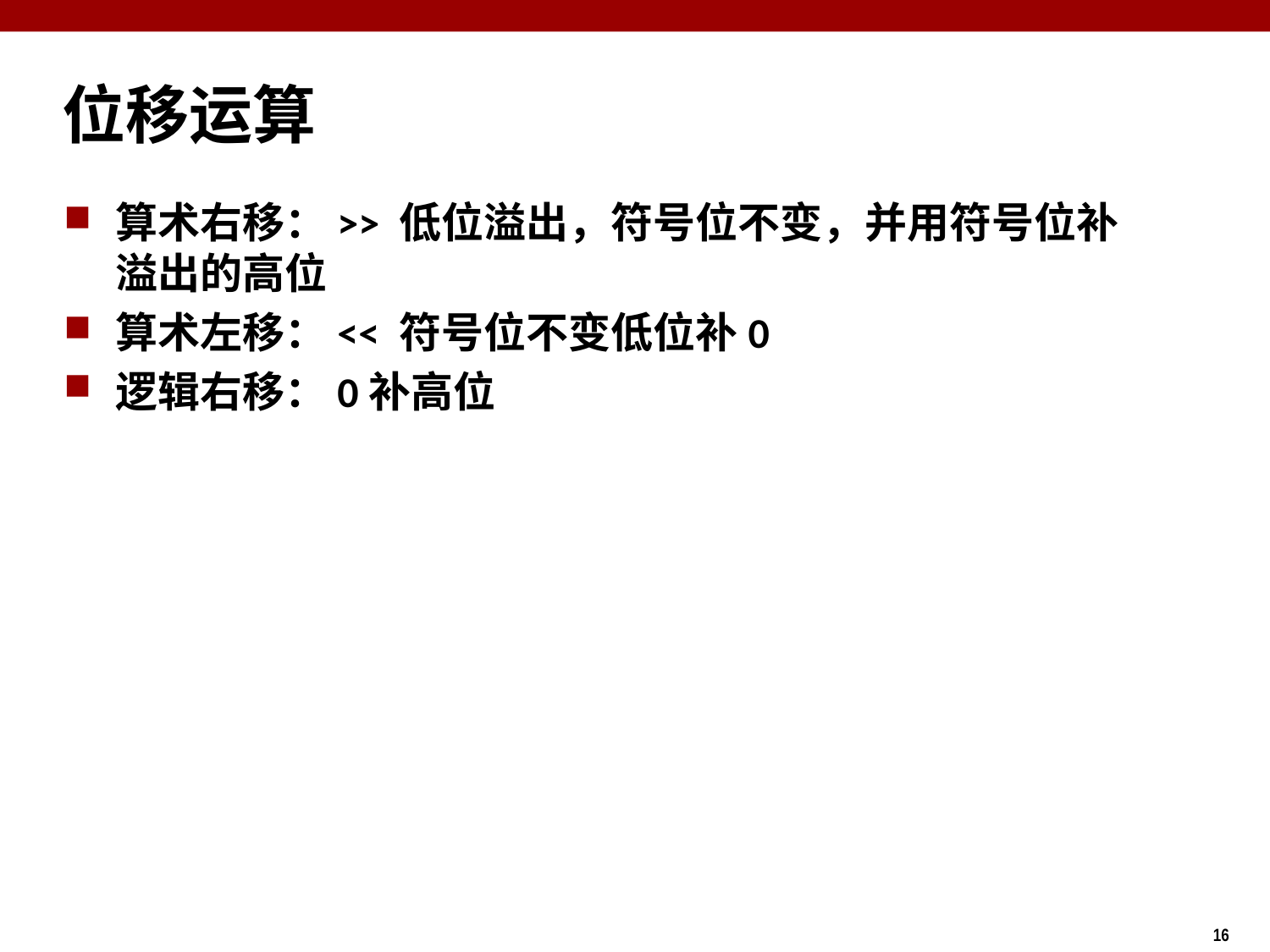

# 位移运算
算术右移：>> 低位溢出，符号位不变，并用符号位补溢出的高位
算术左移：<< 符号位不变低位补0
逻辑右移：0补高位